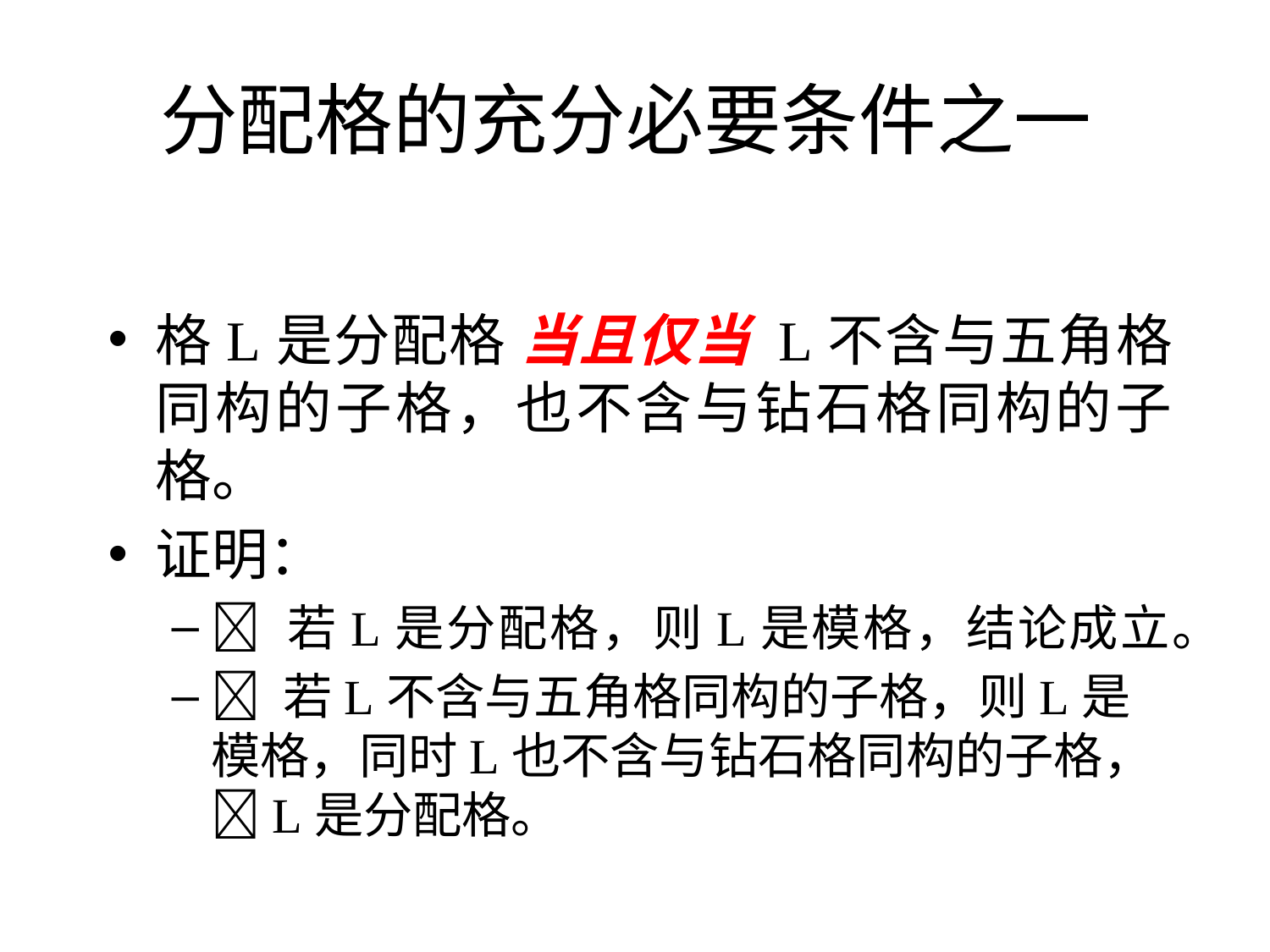

# 分配格的充分必要条件之一
格L是分配格 当且仅当 L不含与五角格同构的子格，也不含与钻石格同构的子格。
证明：
⇒ 若L是分配格，则L是模格，结论成立。
⇐ 若L不含与五角格同构的子格，则L是模格，同时L也不含与钻石格同构的子格，∴L是分配格。